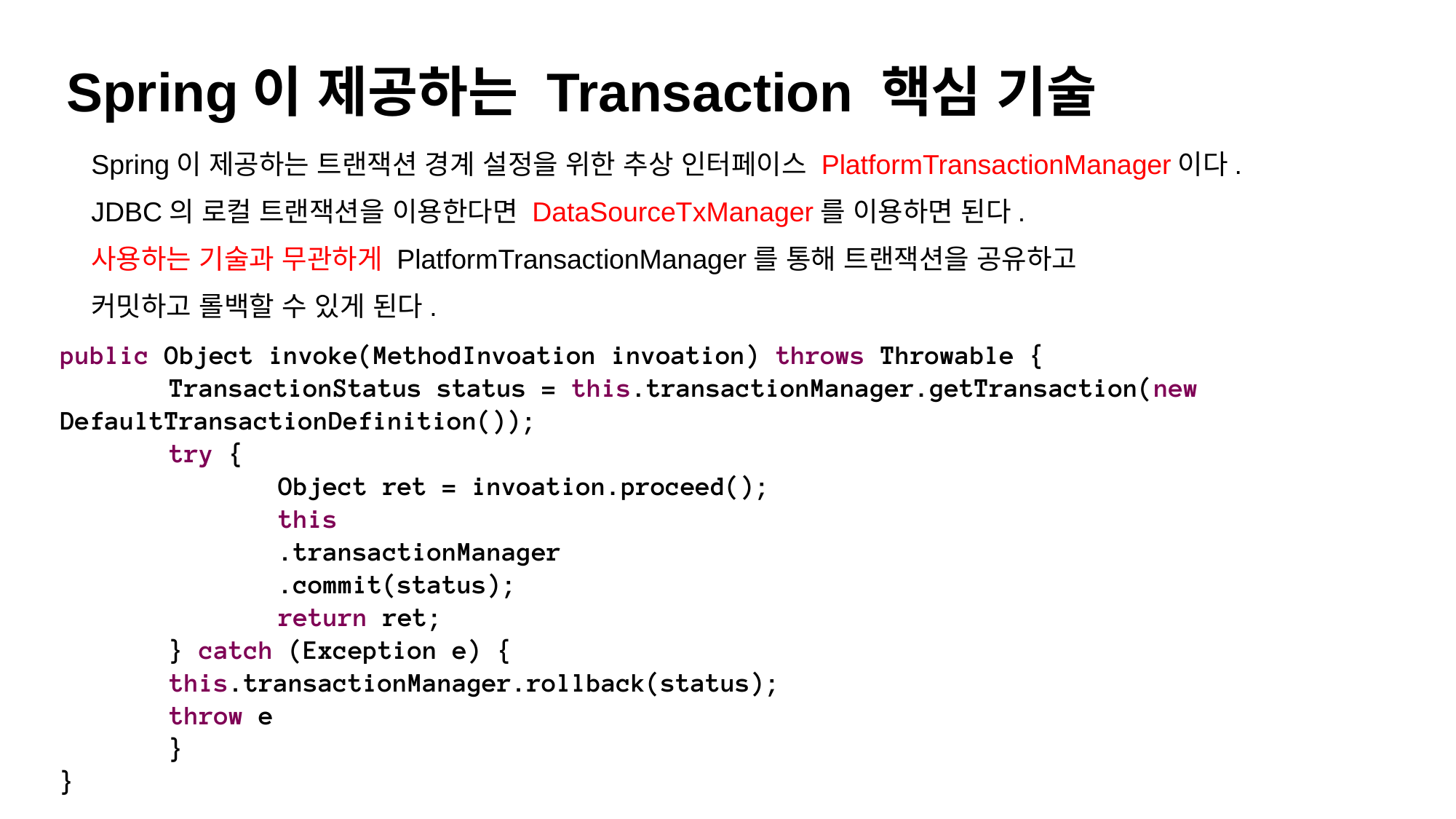

Spring이 제공하는 Transaction 핵심 기술
Spring이 제공하는 트랜잭션 경계 설정을 위한 추상 인터페이스 PlatformTransactionManager이다.

JDBC의 로컬 트랜잭션을 이용한다면 DataSourceTxManager를 이용하면 된다.

사용하는 기술과 무관하게 PlatformTransactionManager를 통해 트랜잭션을 공유하고

커밋하고 롤백할 수 있게 된다.

public Object invoke(MethodInvoation invoation) throws Throwable {
	TransactionStatus status = this.transactionManager.getTransaction(new 	DefaultTransactionDefinition());
	try {
		Object ret = invoation.proceed();
		this
		.transactionManager
		.commit(status);
		return ret;
	} catch (Exception e) {
	this.transactionManager.rollback(status);
	throw e
	}
}